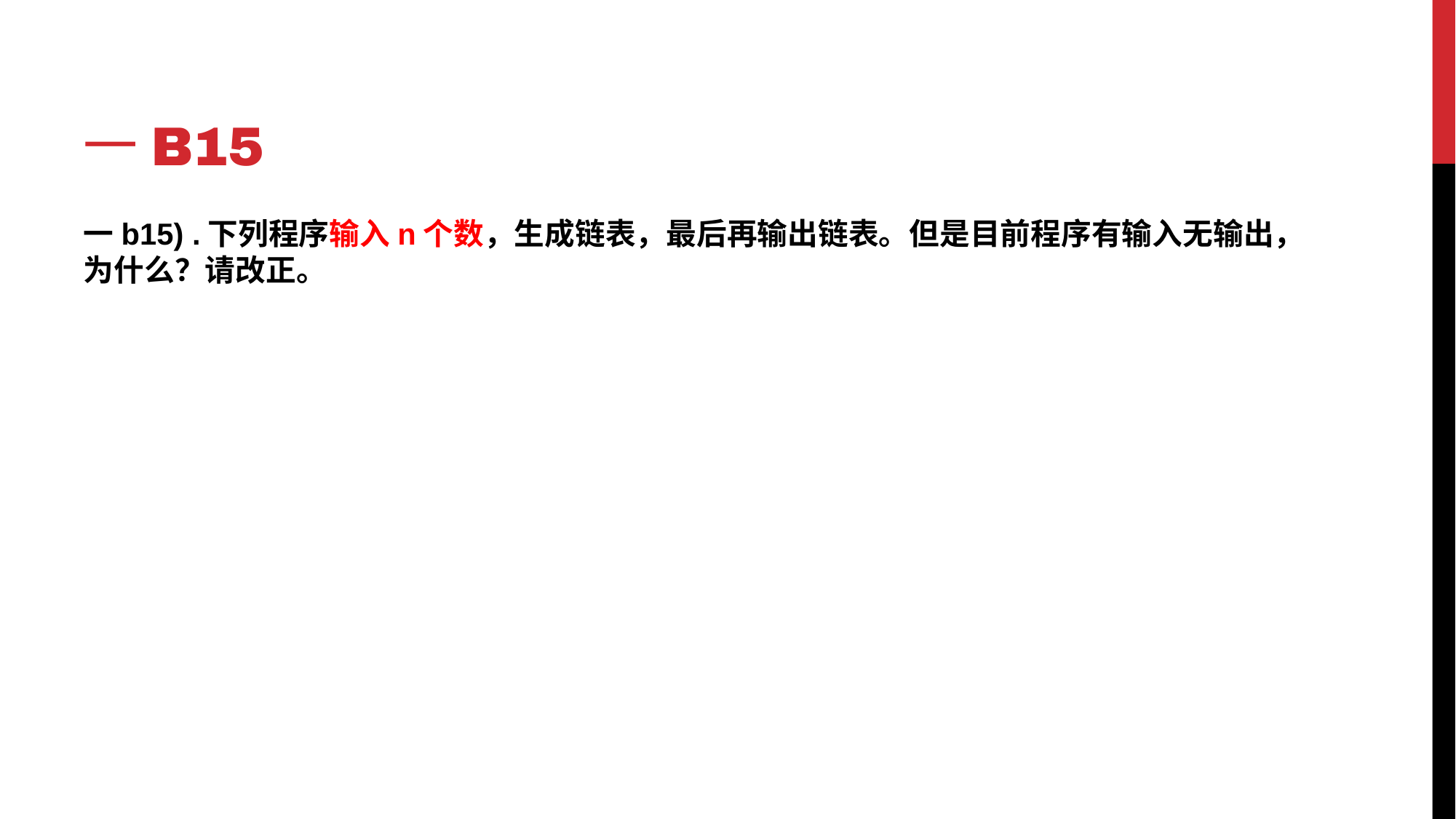

# 一b15
一b15) .下列程序输入n个数，生成链表，最后再输出链表。但是目前程序有输入无输出，为什么？请改正。